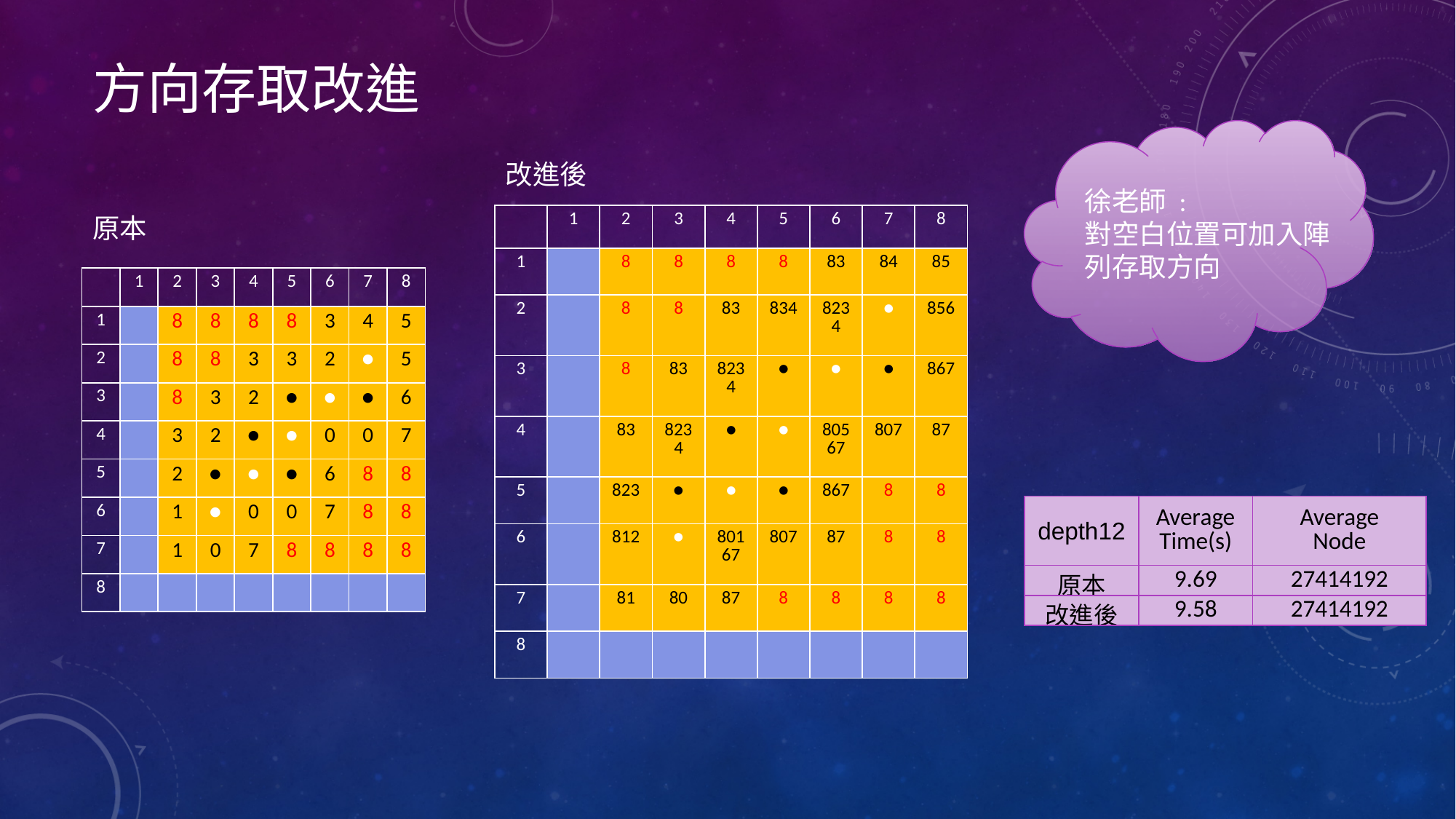

# 方向存取改進

改進後
徐老師 :
對空白位置可加入陣列存取方向
原本
|  | 1 | 2 | 3 | 4 | 5 | 6 | 7 | 8 |
| --- | --- | --- | --- | --- | --- | --- | --- | --- |
| 1 |  | 8 | 8 | 8 | 8 | 83 | 84 | 85 |
| 2 |  | 8 | 8 | 83 | 834 | 8234 | ● | 856 |
| 3 |  | 8 | 83 | 8234 | ● | ● | ● | 867 |
| 4 |  | 83 | 8234 | ● | ● | 80567 | 807 | 87 |
| 5 |  | 823 | ● | ● | ● | 867 | 8 | 8 |
| 6 |  | 812 | ● | 80167 | 807 | 87 | 8 | 8 |
| 7 |  | 81 | 80 | 87 | 8 | 8 | 8 | 8 |
| 8 |  |  |  |  |  |  |  |  |
|  | 1 | 2 | 3 | 4 | 5 | 6 | 7 | 8 |
| --- | --- | --- | --- | --- | --- | --- | --- | --- |
| 1 |  | 8 | 8 | 8 | 8 | 3 | 4 | 5 |
| 2 |  | 8 | 8 | 3 | 3 | 2 | ● | 5 |
| 3 |  | 8 | 3 | 2 | ● | ● | ● | 6 |
| 4 |  | 3 | 2 | ● | ● | 0 | 0 | 7 |
| 5 |  | 2 | ● | ● | ● | 6 | 8 | 8 |
| 6 |  | 1 | ● | 0 | 0 | 7 | 8 | 8 |
| 7 |  | 1 | 0 | 7 | 8 | 8 | 8 | 8 |
| 8 |  |  |  |  |  |  |  |  |
| depth12 | Average Time(s) | Average Node |
| --- | --- | --- |
| 原本 | 9.69 | 27414192 |
| 改進後 | 9.58 | 27414192 |